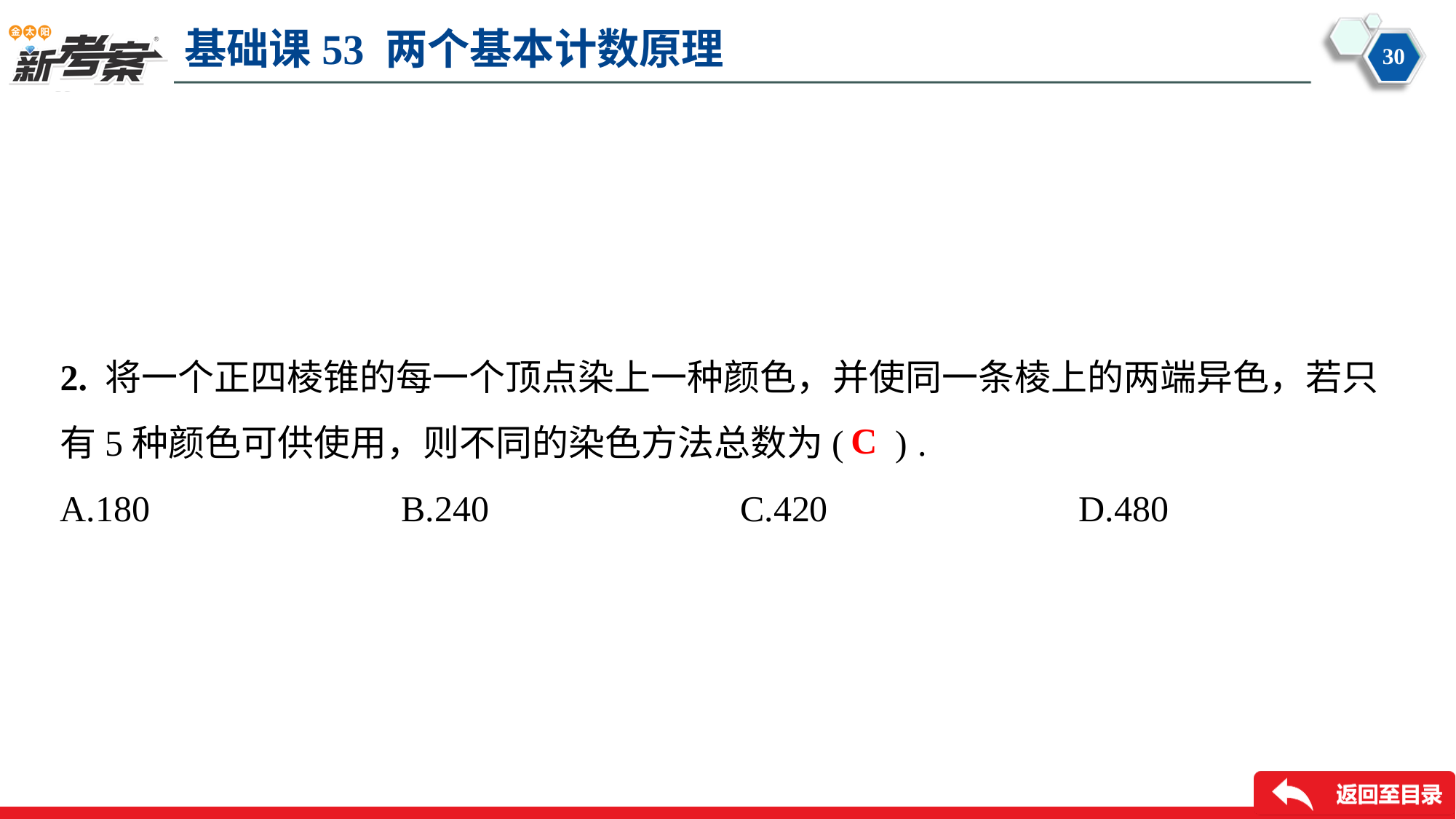

2. 将一个正四棱锥的每一个顶点染上一种颜色，并使同一条棱上的两端异色，若只
有5种颜色可供使用，则不同的染色方法总数为(     ) .
C
A.180	B.240	C.420	D.480